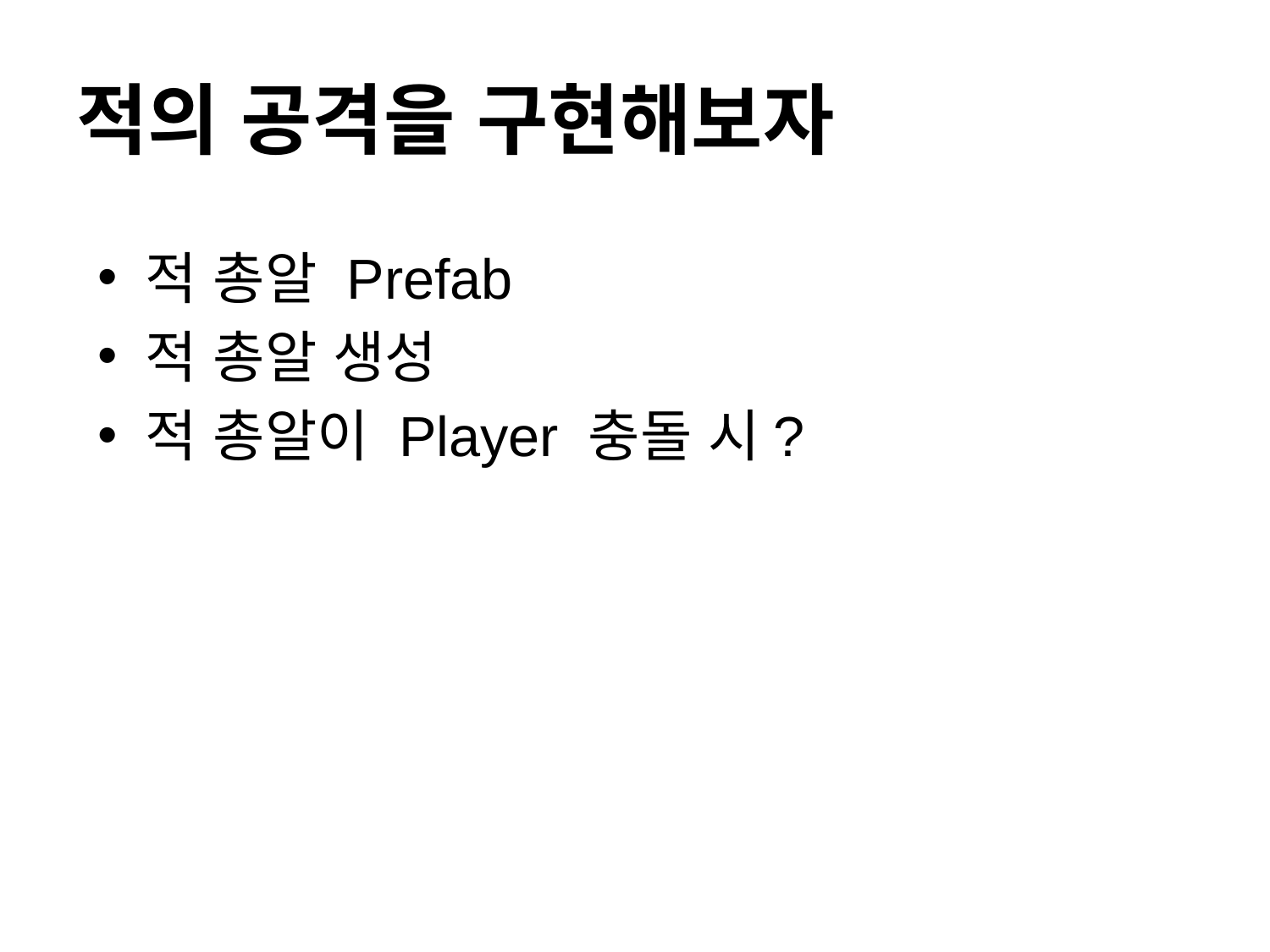

# 적의 공격을 구현해보자
적 총알 Prefab
적 총알 생성
적 총알이 Player 충돌 시?